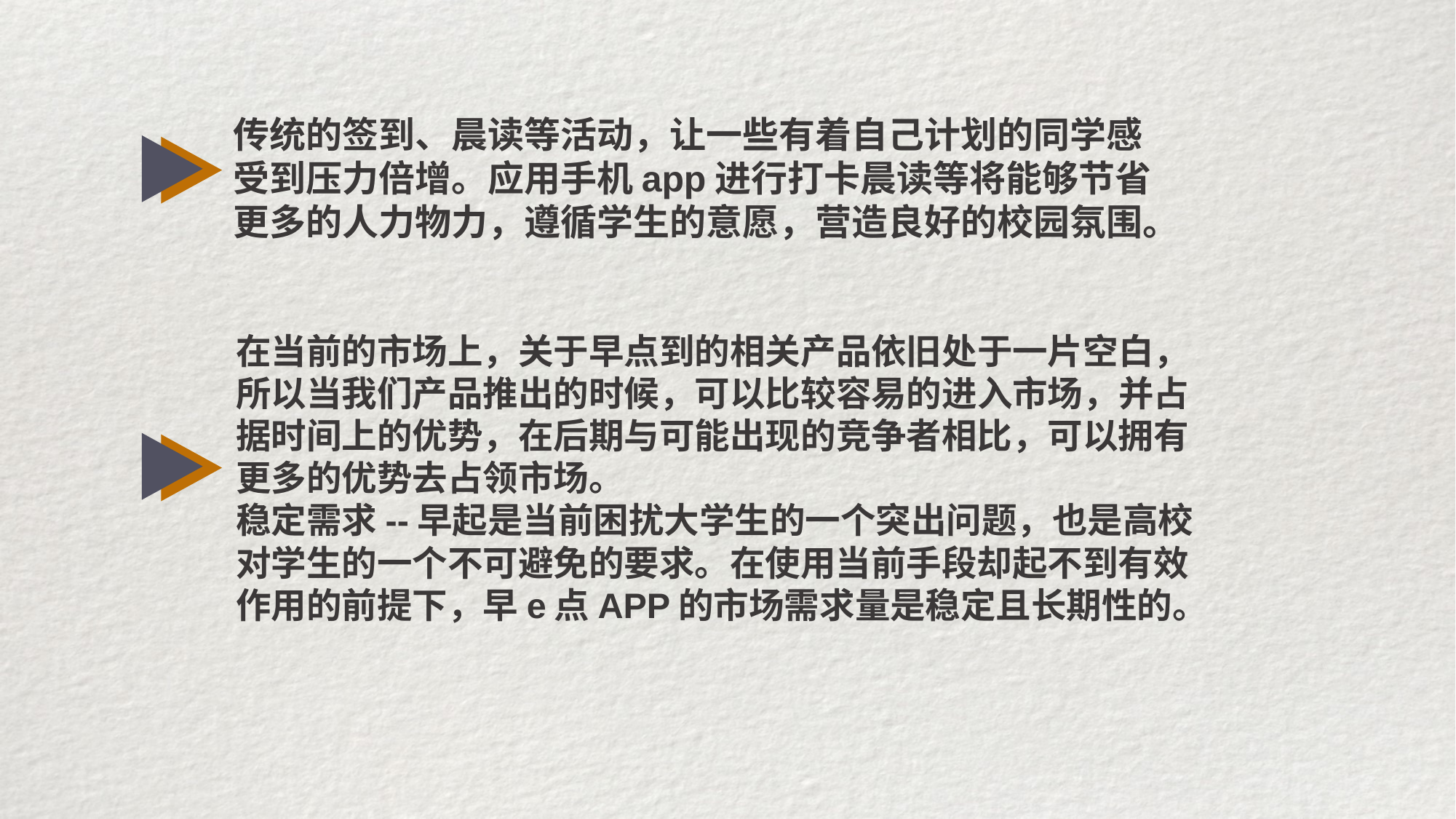

传统的签到、晨读等活动，让一些有着自己计划的同学感受到压力倍增。应用手机app进行打卡晨读等将能够节省更多的人力物力，遵循学生的意愿，营造良好的校园氛围。

在当前的市场上，关于早点到的相关产品依旧处于一片空白，所以当我们产品推出的时候，可以比较容易的进入市场，并占据时间上的优势，在后期与可能出现的竞争者相比，可以拥有更多的优势去占领市场。
稳定需求--早起是当前困扰大学生的一个突出问题，也是高校对学生的一个不可避免的要求。在使用当前手段却起不到有效作用的前提下，早e点APP的市场需求量是稳定且长期性的。